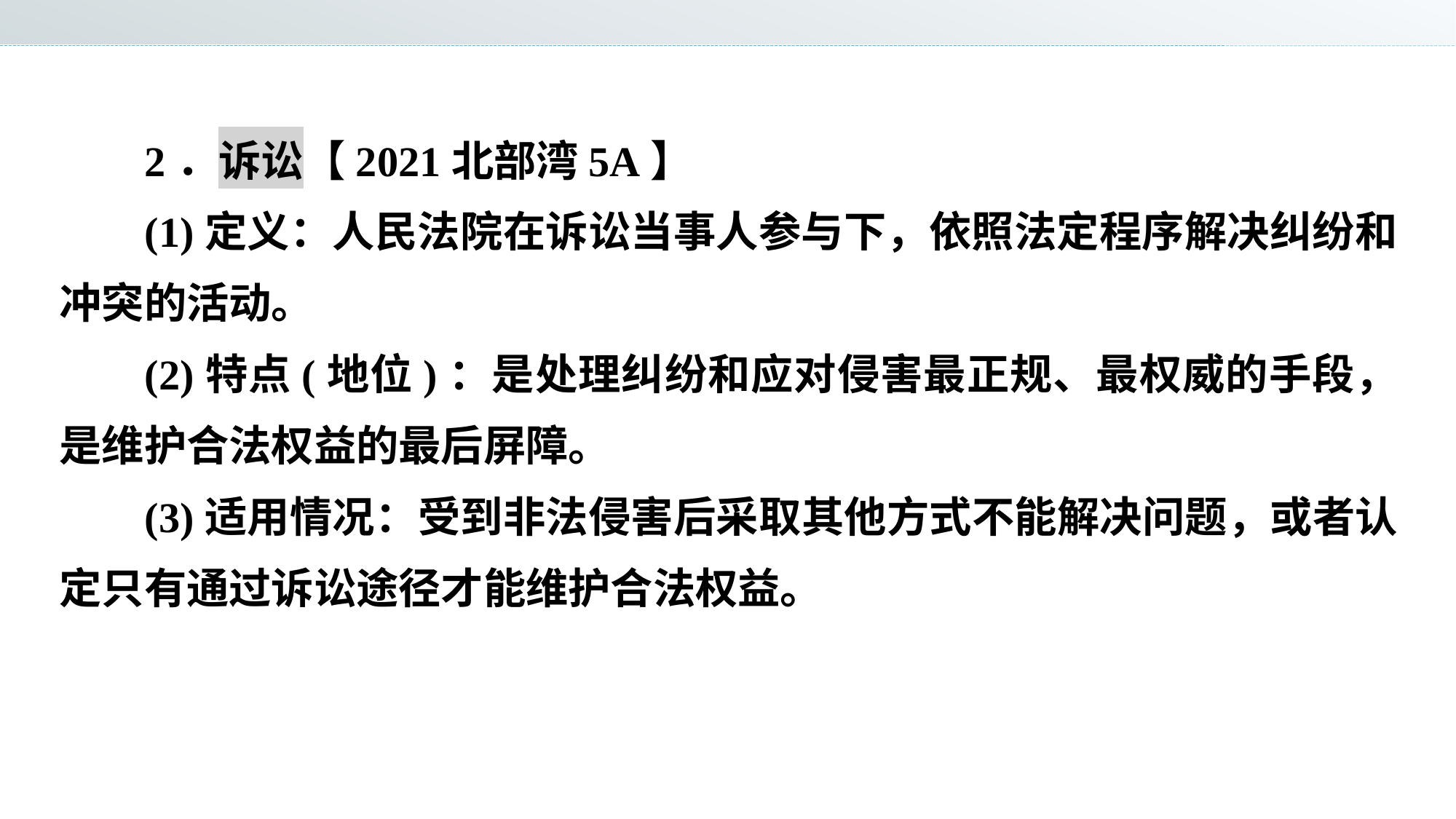

2．诉讼【2021北部湾5A】
(1)定义：人民法院在诉讼当事人参与下，依照法定程序解决纠纷和冲突的活动。
(2)特点(地位)：是处理纠纷和应对侵害最正规、最权威的手段，是维护合法权益的最后屏障。
(3)适用情况：受到非法侵害后采取其他方式不能解决问题，或者认定只有通过诉讼途径才能维护合法权益。